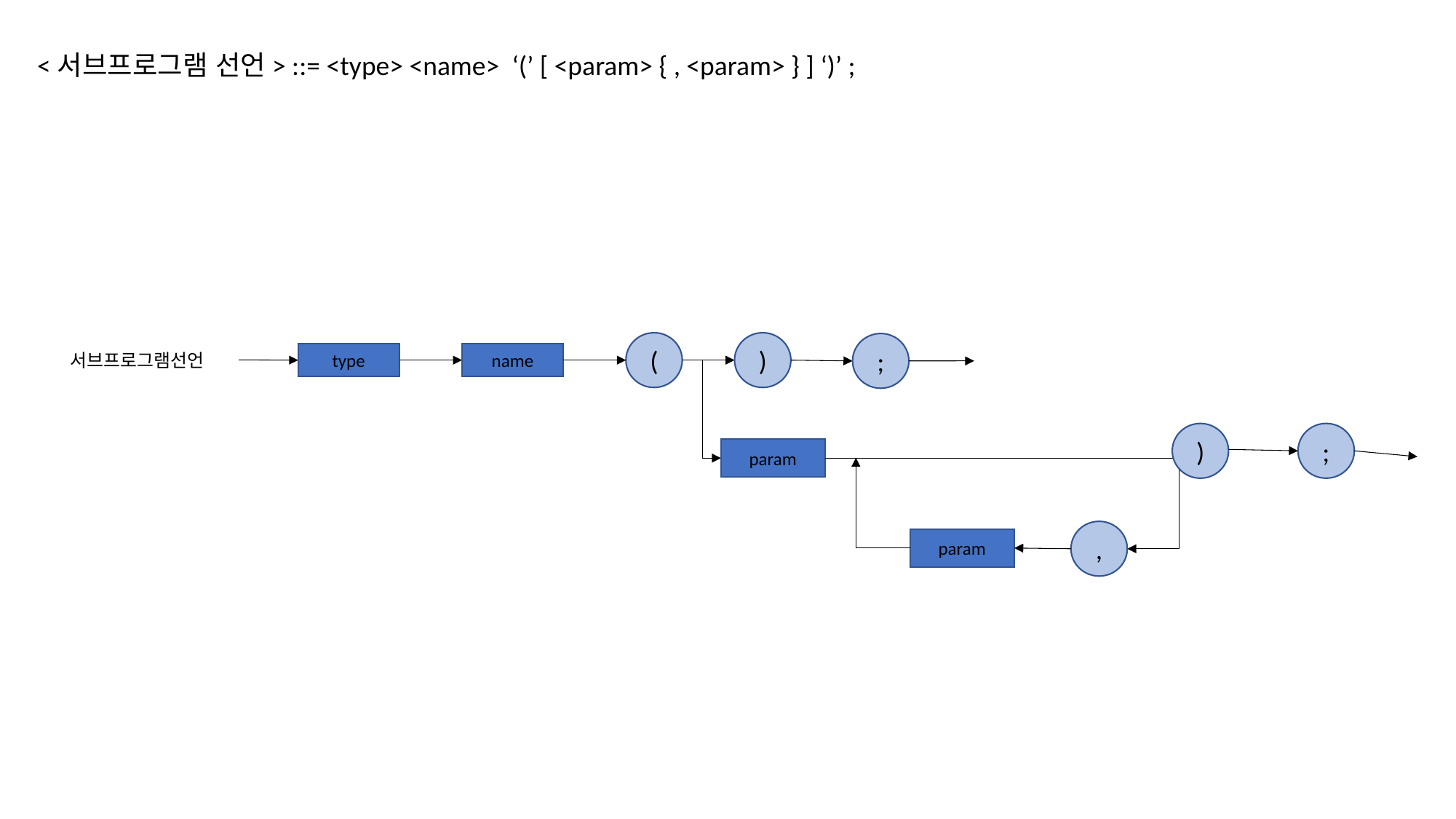

<서브프로그램 선언> ::= <type> <name>  ‘(’ [ <param> { , <param> } ] ‘)’ ;

(
)
;
서브프로그램선언
type
name
)
;
param
,
param